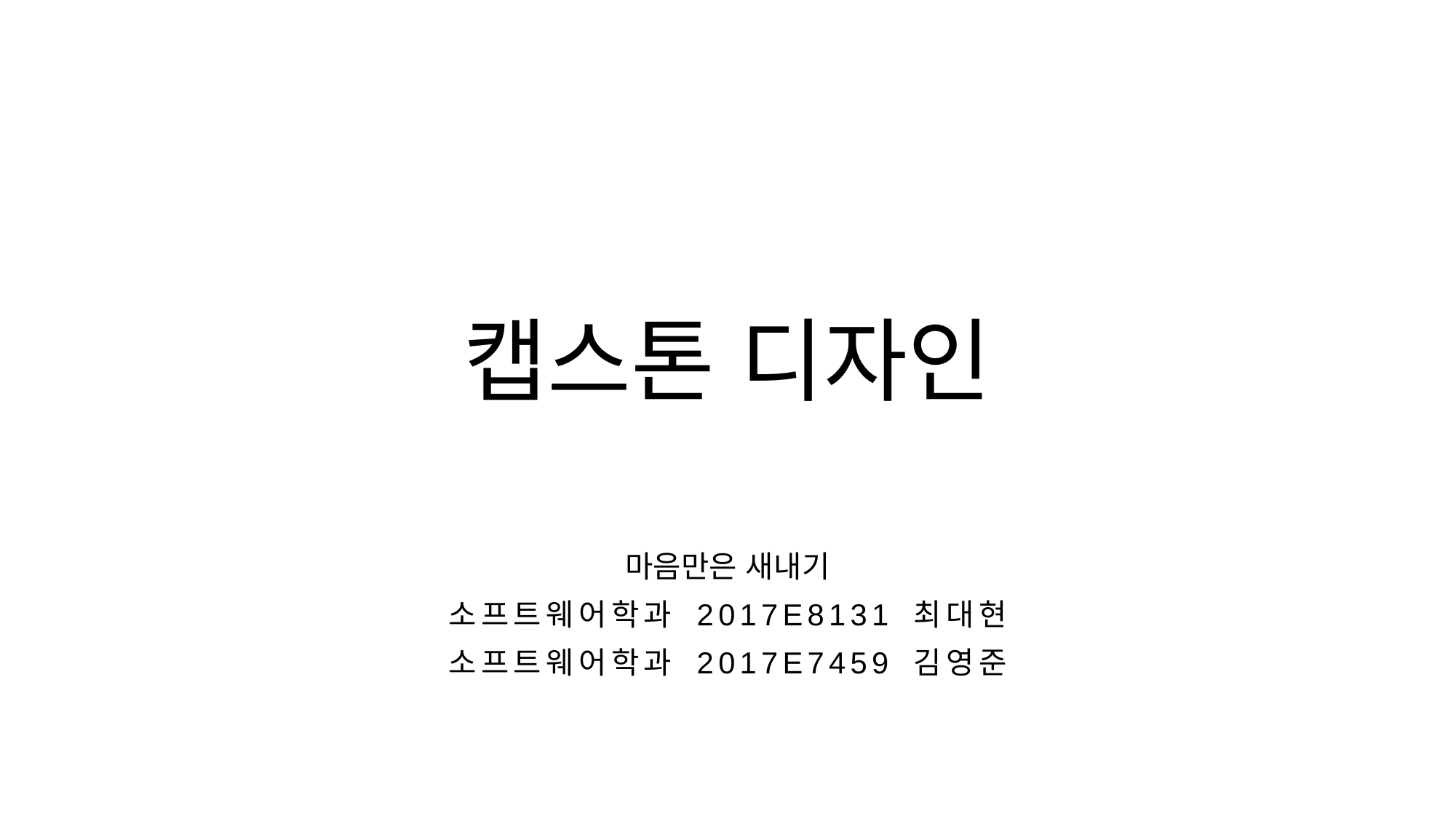

# 캡스톤 디자인
마음만은 새내기
소프트웨어학과 2017E8131 최대현
소프트웨어학과 2017E7459 김영준